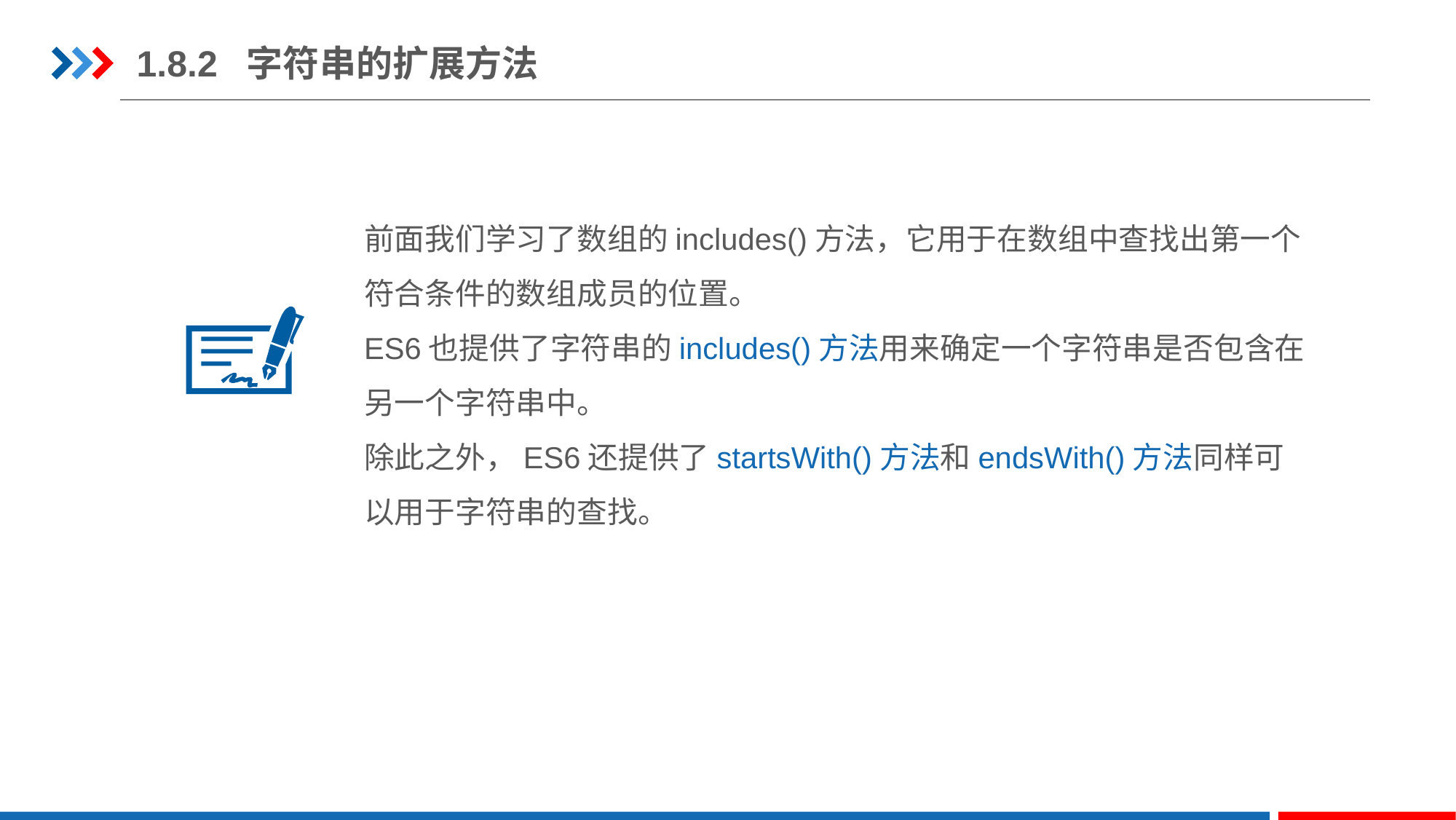

1.8.2  字符串的扩展方法
前面我们学习了数组的includes()方法，它用于在数组中查找出第一个符合条件的数组成员的位置。
ES6也提供了字符串的includes()方法用来确定一个字符串是否包含在另一个字符串中。
除此之外，ES6还提供了startsWith()方法和endsWith()方法同样可以用于字符串的查找。